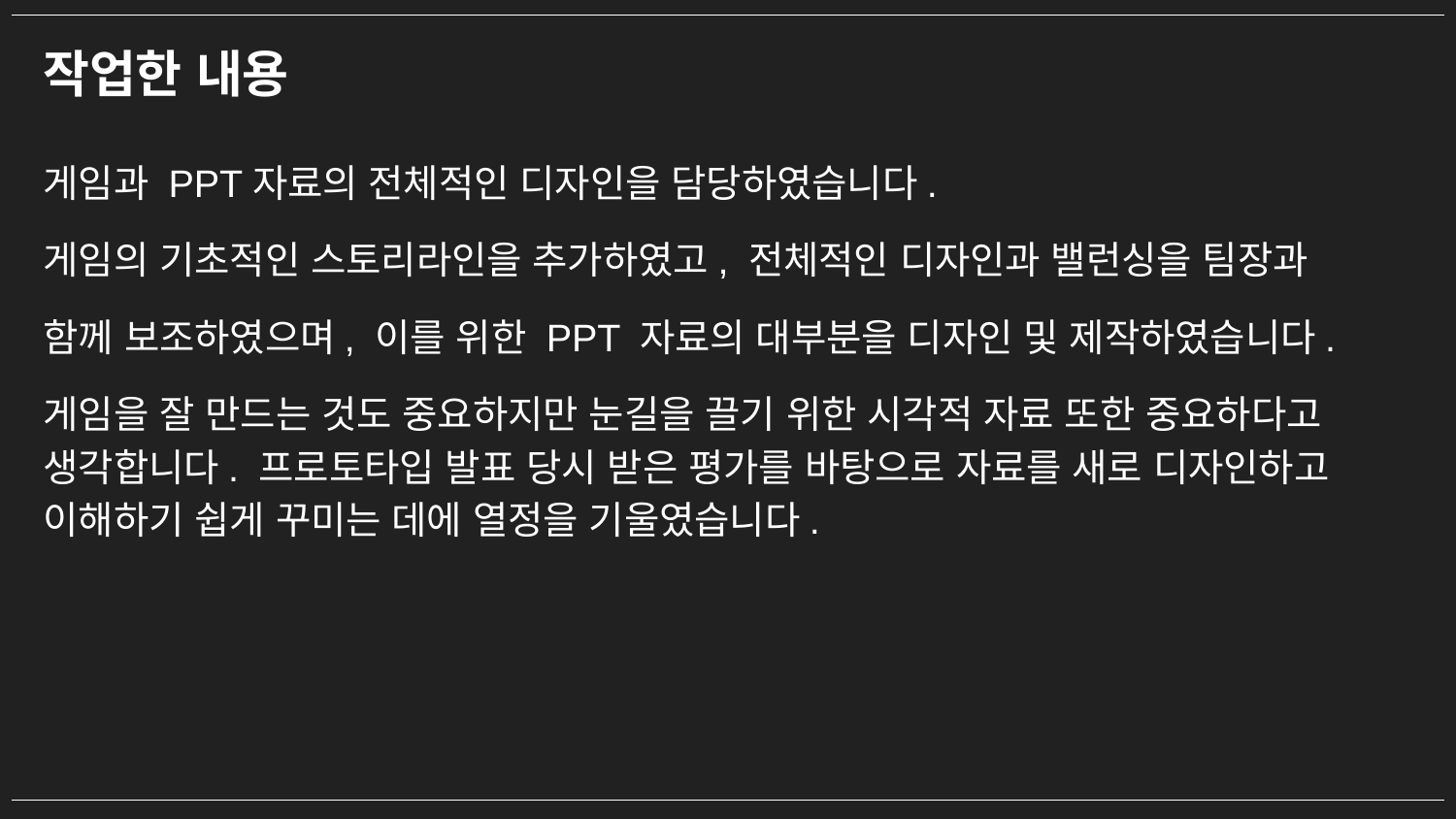

작업한 내용
게임과 PPT자료의 전체적인 디자인을 담당하였습니다.
게임의 기초적인 스토리라인을 추가하였고, 전체적인 디자인과 밸런싱을 팀장과
함께 보조하였으며, 이를 위한 PPT 자료의 대부분을 디자인 및 제작하였습니다.
게임을 잘 만드는 것도 중요하지만 눈길을 끌기 위한 시각적 자료 또한 중요하다고 생각합니다. 프로토타입 발표 당시 받은 평가를 바탕으로 자료를 새로 디자인하고 이해하기 쉽게 꾸미는 데에 열정을 기울였습니다.